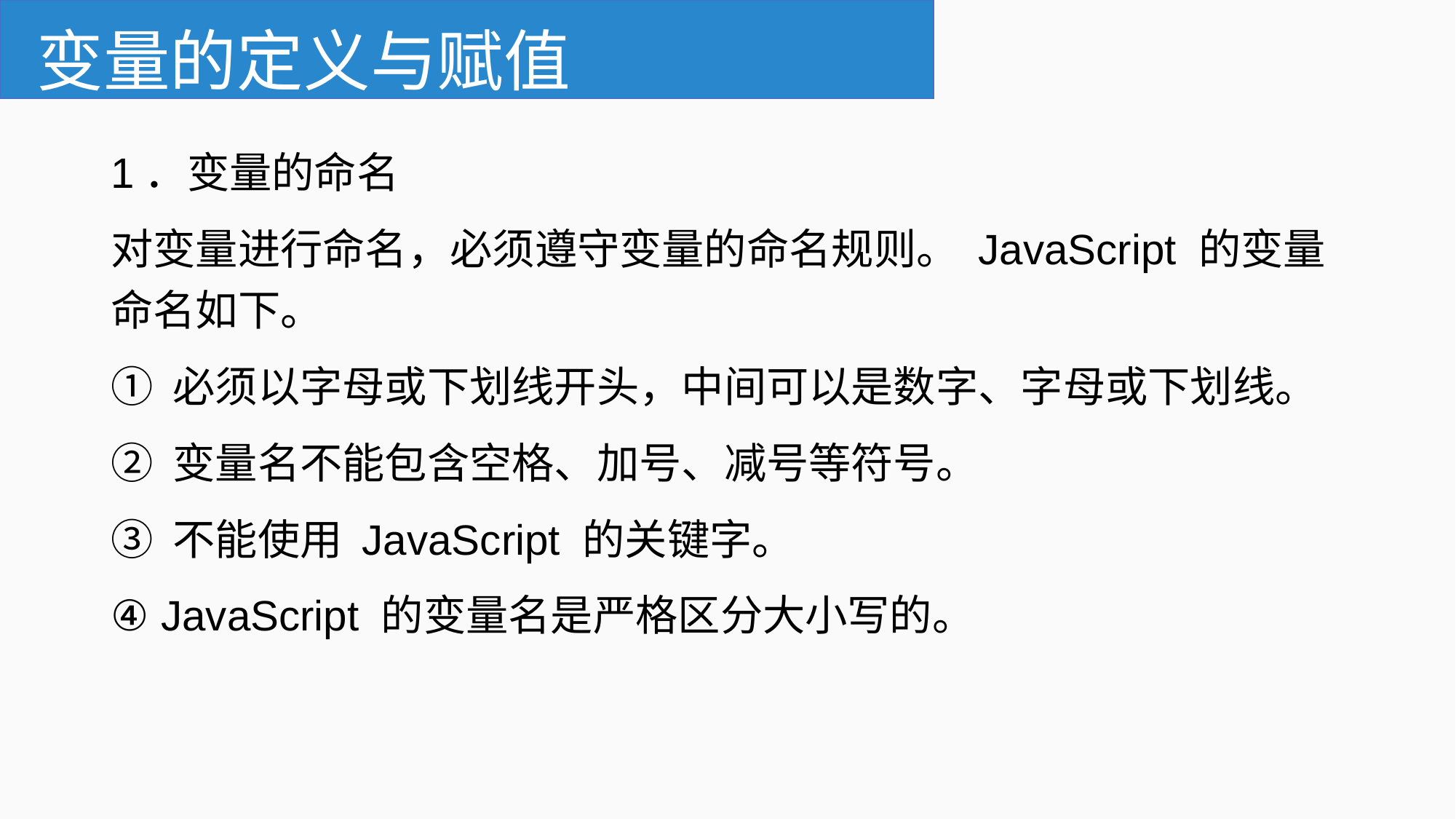

# 变量的定义与赋值
1．变量的命名
对变量进行命名，必须遵守变量的命名规则。 JavaScript 的变量命名如下。
① 必须以字母或下划线开头，中间可以是数字、字母或下划线。
② 变量名不能包含空格、加号、减号等符号。
③ 不能使用 JavaScript 的关键字。
④ JavaScript 的变量名是严格区分大小写的。